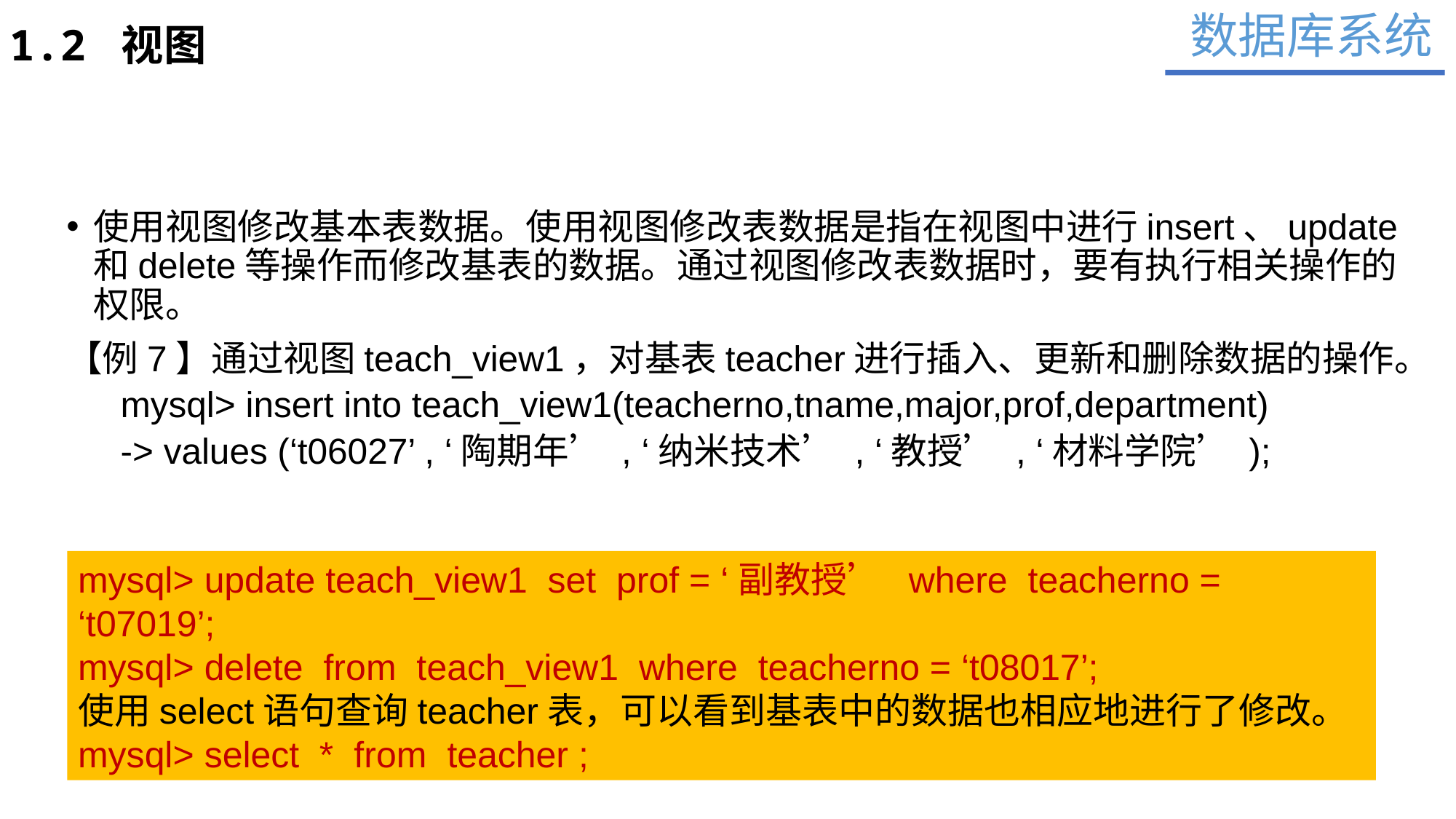

数据库系统
1.2 视图

使用视图修改基本表数据。使用视图修改表数据是指在视图中进行insert、update和delete等操作而修改基表的数据。通过视图修改表数据时，要有执行相关操作的权限。
【例7】通过视图teach_view1，对基表teacher进行插入、更新和删除数据的操作。
mysql> insert into teach_view1(teacherno,tname,major,prof,department)
-> values (‘t06027’ , ‘陶期年’ , ‘纳米技术’ , ‘教授’ , ‘材料学院’ );
mysql> update teach_view1  set  prof = ‘副教授’  where  teacherno = ‘t07019’;
mysql> delete  from  teach_view1  where  teacherno = ‘t08017’;
使用select语句查询teacher表，可以看到基表中的数据也相应地进行了修改。
mysql> select  *  from  teacher ;